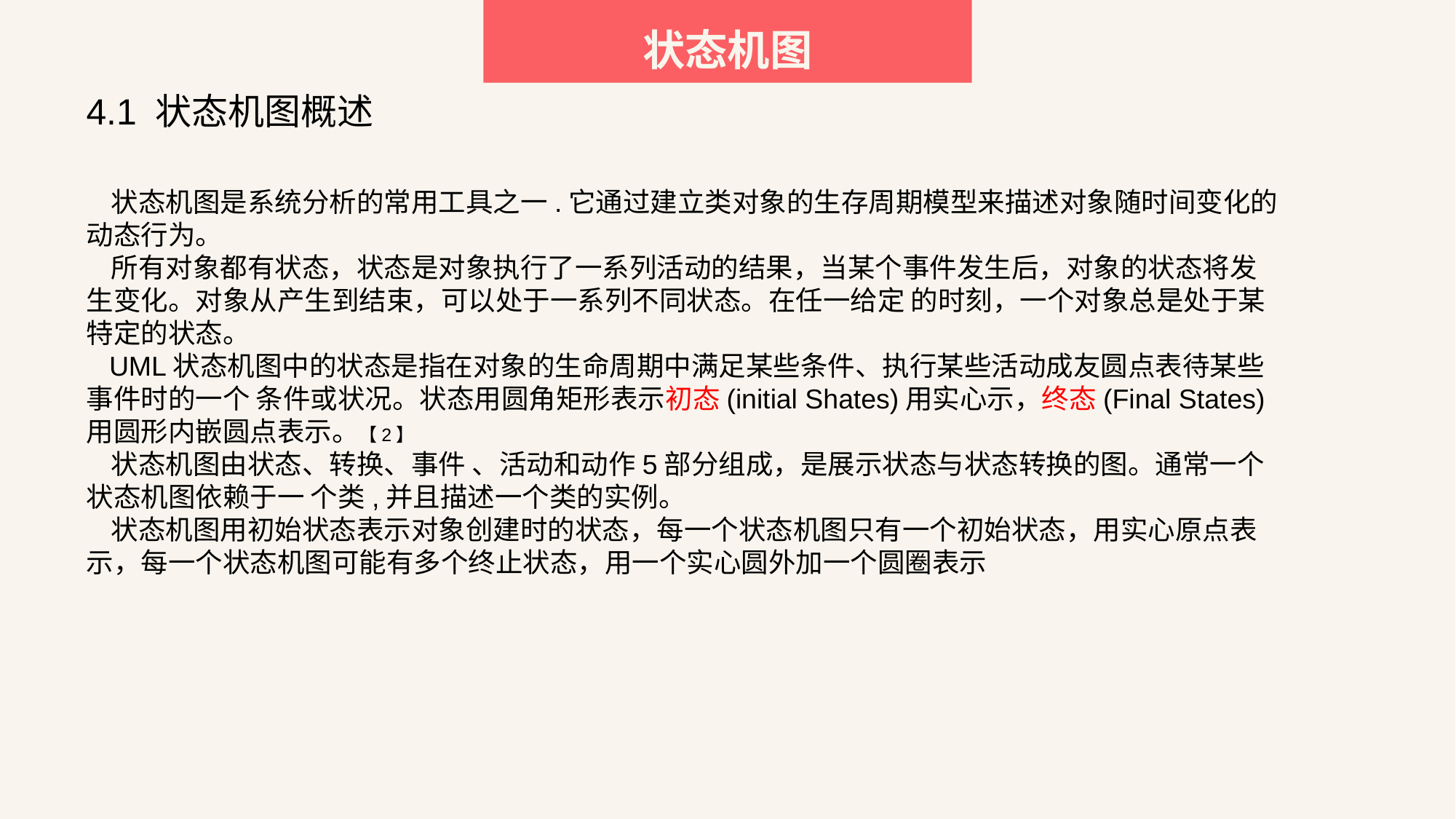

状态机图
4.1 状态机图概述
   状态机图是系统分析的常用工具之一.它通过建立类对象的生存周期模型来描述对象随时间变化的动态行为。
   所有对象都有状态，状态是对象执行了一系列活动的结果，当某个事件发生后，对象的状态将发生变化。对象从产生到结束，可以处于一系列不同状态。在任一给定 的时刻，一个对象总是处于某特定的状态。
   UML状态机图中的状态是指在对象的生命周期中满足某些条件、执行某些活动成友圆点表待某些事件时的一个 条件或状况。状态用圆角矩形表示初态(initial Shates)用实心示，终态(Final States)用圆形内嵌圆点表示。【2】
   状态机图由状态、转换、事件 、活动和动作5部分组成，是展示状态与状态转换的图。通常一个状态机图依赖于一 个类,并且描述一个类的实例。
   状态机图用初始状态表示对象创建时的状态，每一个状态机图只有一个初始状态，用实心原点表示，每一个状态机图可能有多个终止状态，用一个实心圆外加一个圆圈表示